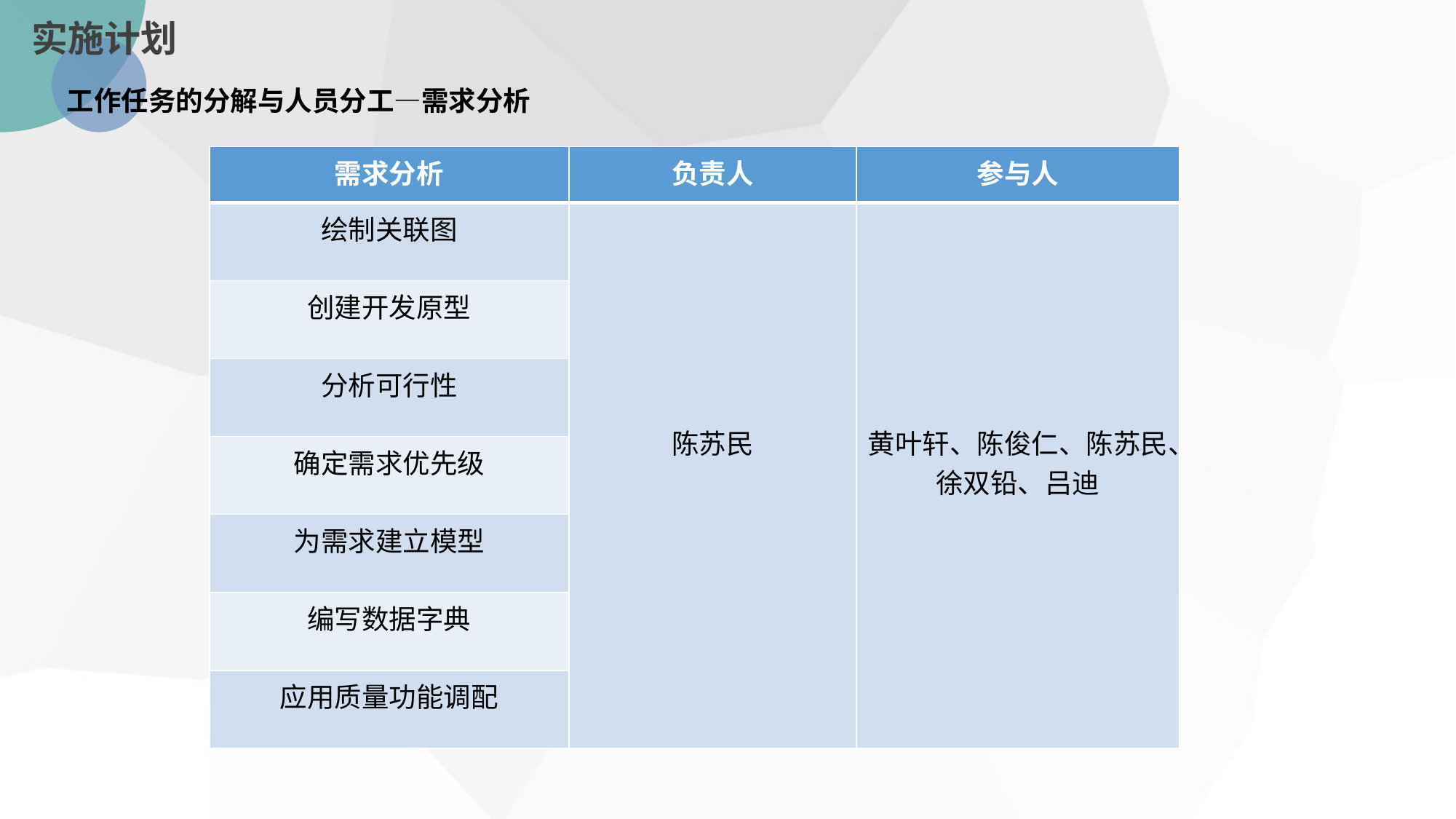

实施计划

工作任务的分解与人员分工—需求分析
| 需求分析 | 负责人 | 参与人 |
| --- | --- | --- |
| 绘制关联图 | 陈苏民 | 黄叶轩、陈俊仁、陈苏民、徐双铅、吕迪 |
| 创建开发原型 |  |  |
| 分析可行性 |  |  |
| 确定需求优先级 |  |  |
| 为需求建立模型 |  |  |
| 编写数据字典 |  |  |
| 应用质量功能调配 |  |  |